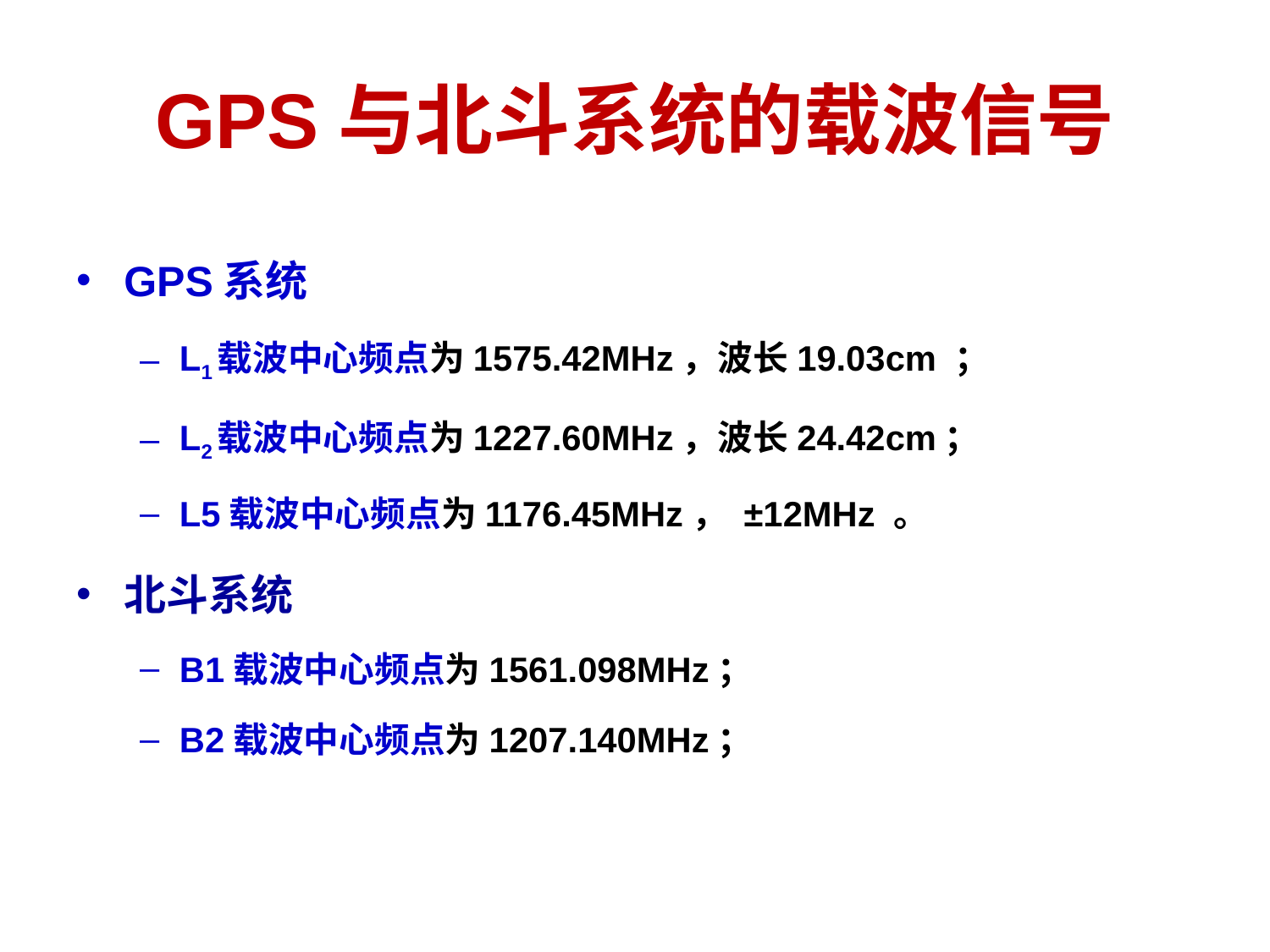

# GPS与北斗系统的载波信号
GPS系统
L1载波中心频点为1575.42MHz，波长19.03cm ；
L2载波中心频点为1227.60MHz，波长24.42cm；
L5载波中心频点为1176.45MHz， ±12MHz 。
北斗系统
B1载波中心频点为1561.098MHz；
B2载波中心频点为1207.140MHz；